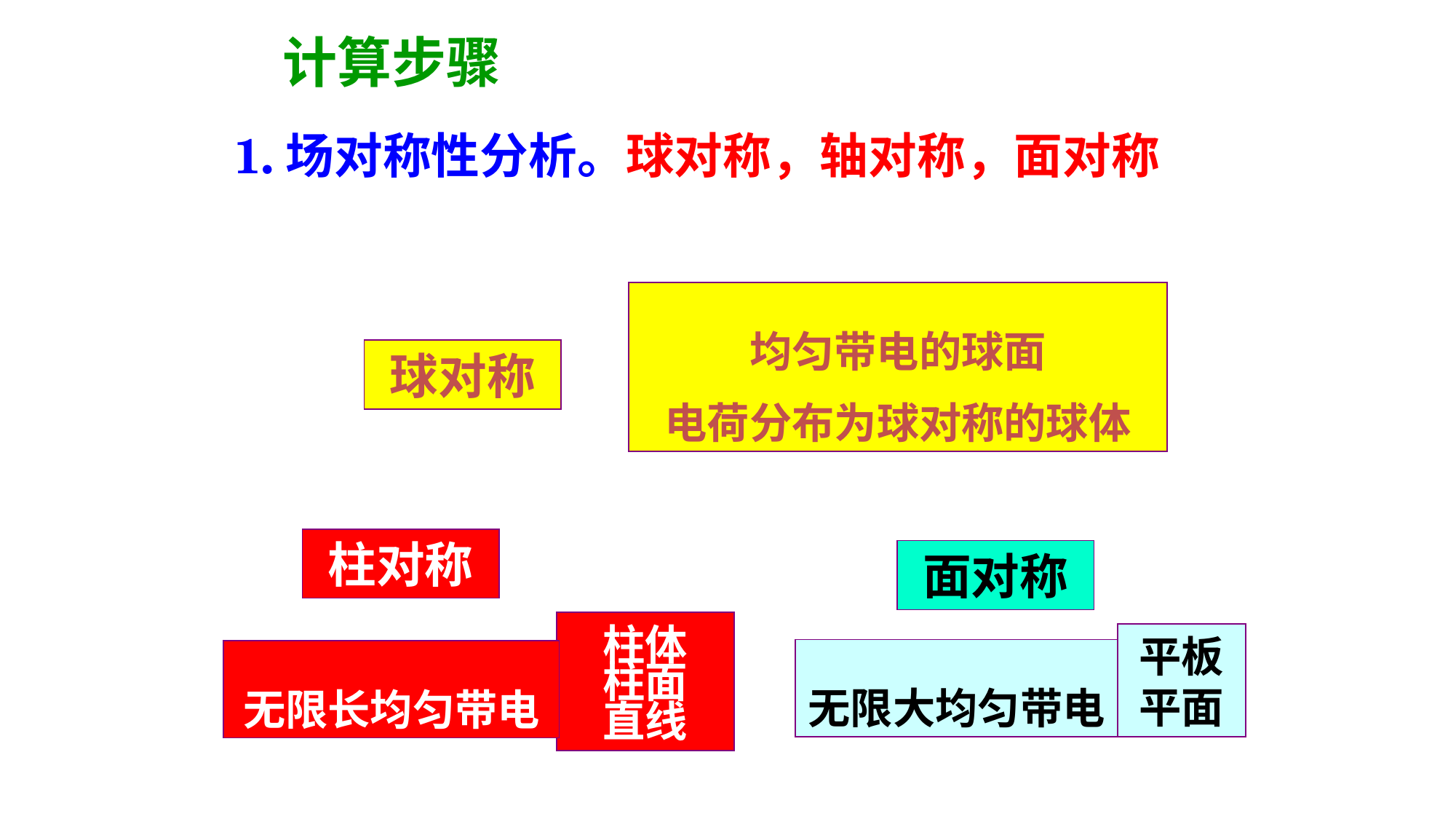

计算步骤
1.场对称性分析。球对称，轴对称，面对称

均匀带电的球面

电荷分布为球对称的球体
球对称
柱对称
柱体
柱面
直线

无限长均匀带电
面对称
平板
平面

无限大均匀带电